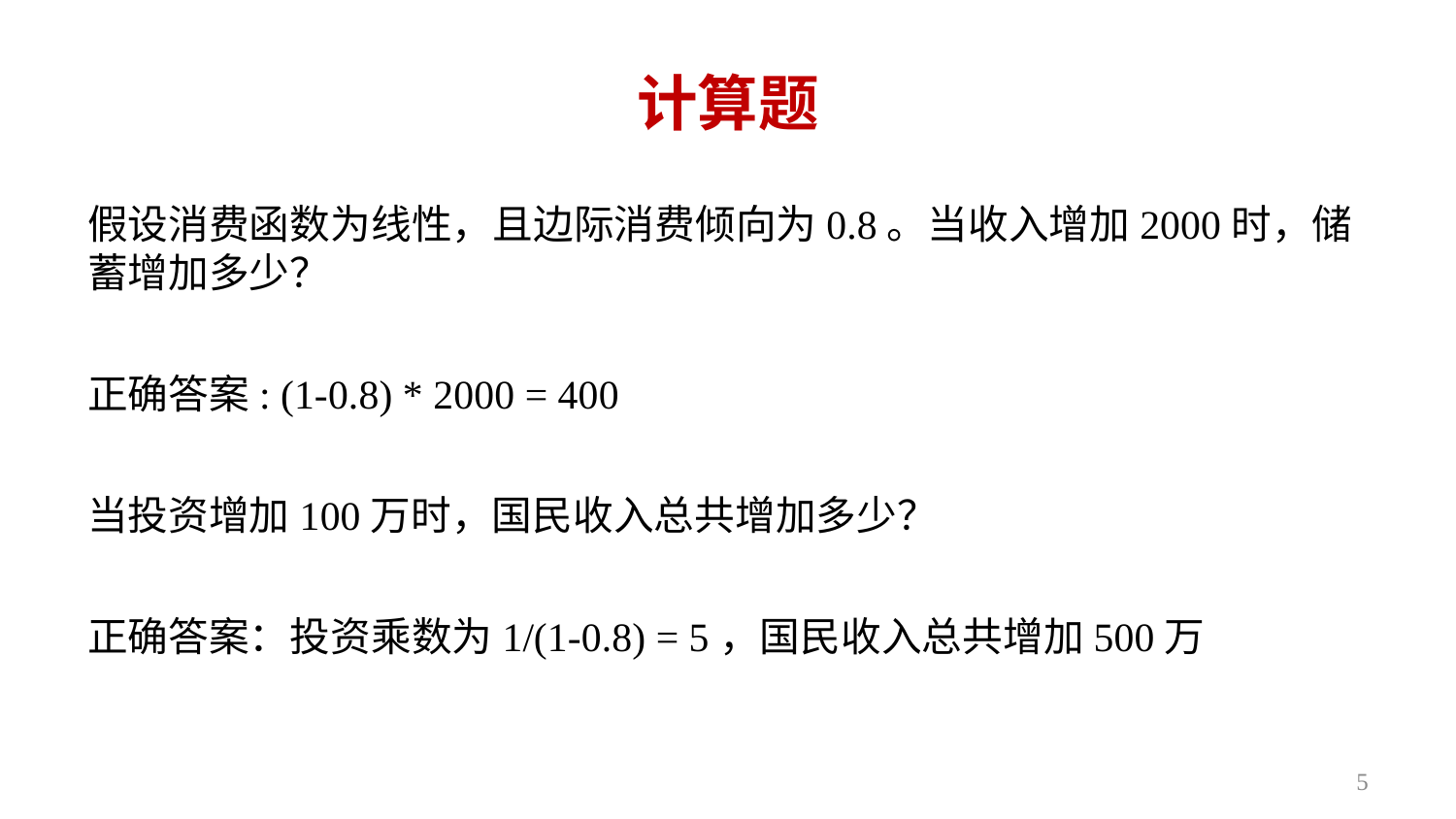

# 计算题
假设消费函数为线性，且边际消费倾向为0.8。当收入增加2000时，储蓄增加多少？

正确答案: (1-0.8) * 2000 = 400

当投资增加100万时，国民收入总共增加多少？

正确答案：投资乘数为1/(1-0.8) = 5，国民收入总共增加500万

5